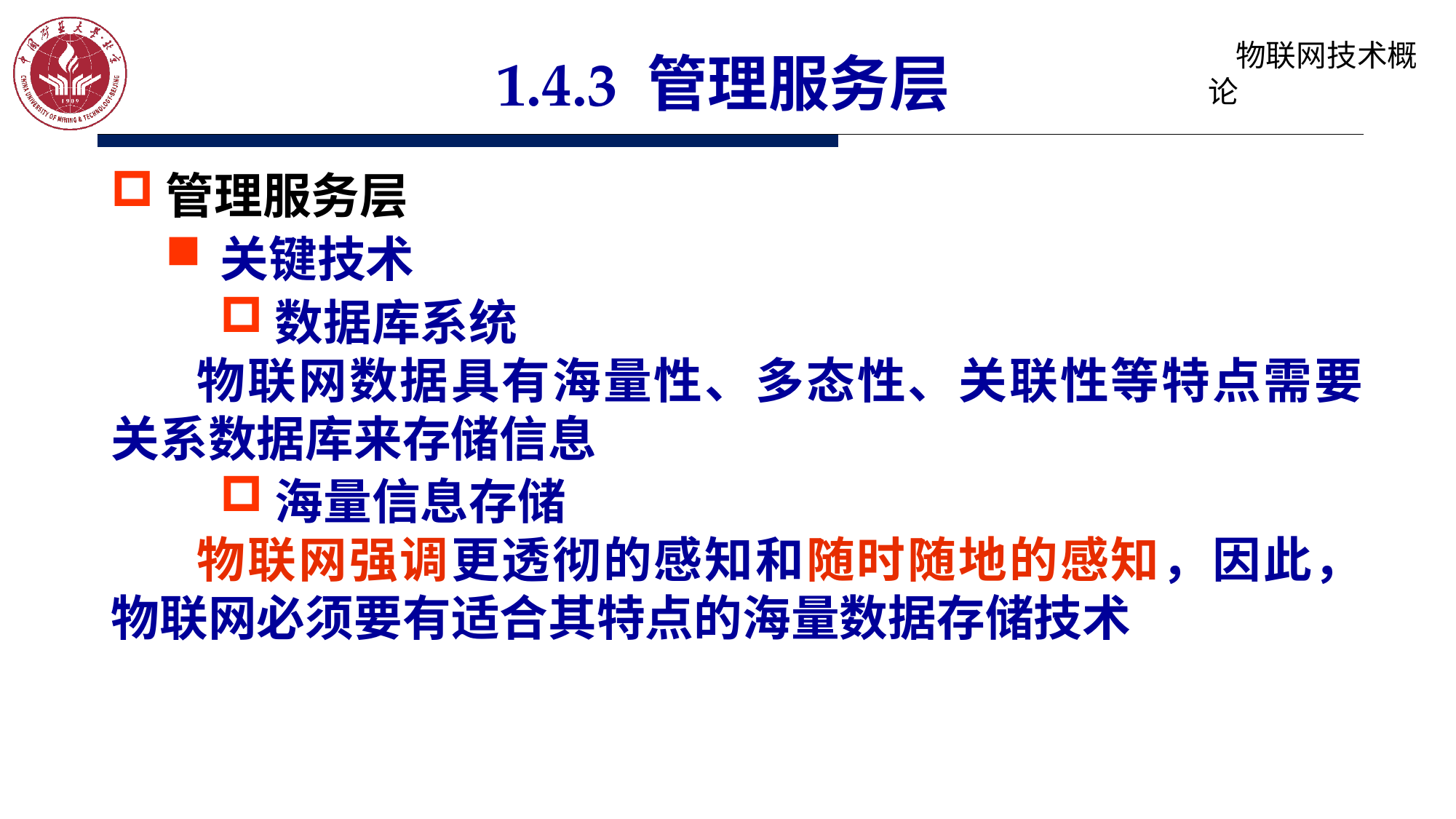

# 1.4.3 管理服务层
管理服务层
关键技术
数据库系统
物联网数据具有海量性、多态性、关联性等特点需要关系数据库来存储信息
海量信息存储
物联网强调更透彻的感知和随时随地的感知，因此，物联网必须要有适合其特点的海量数据存储技术